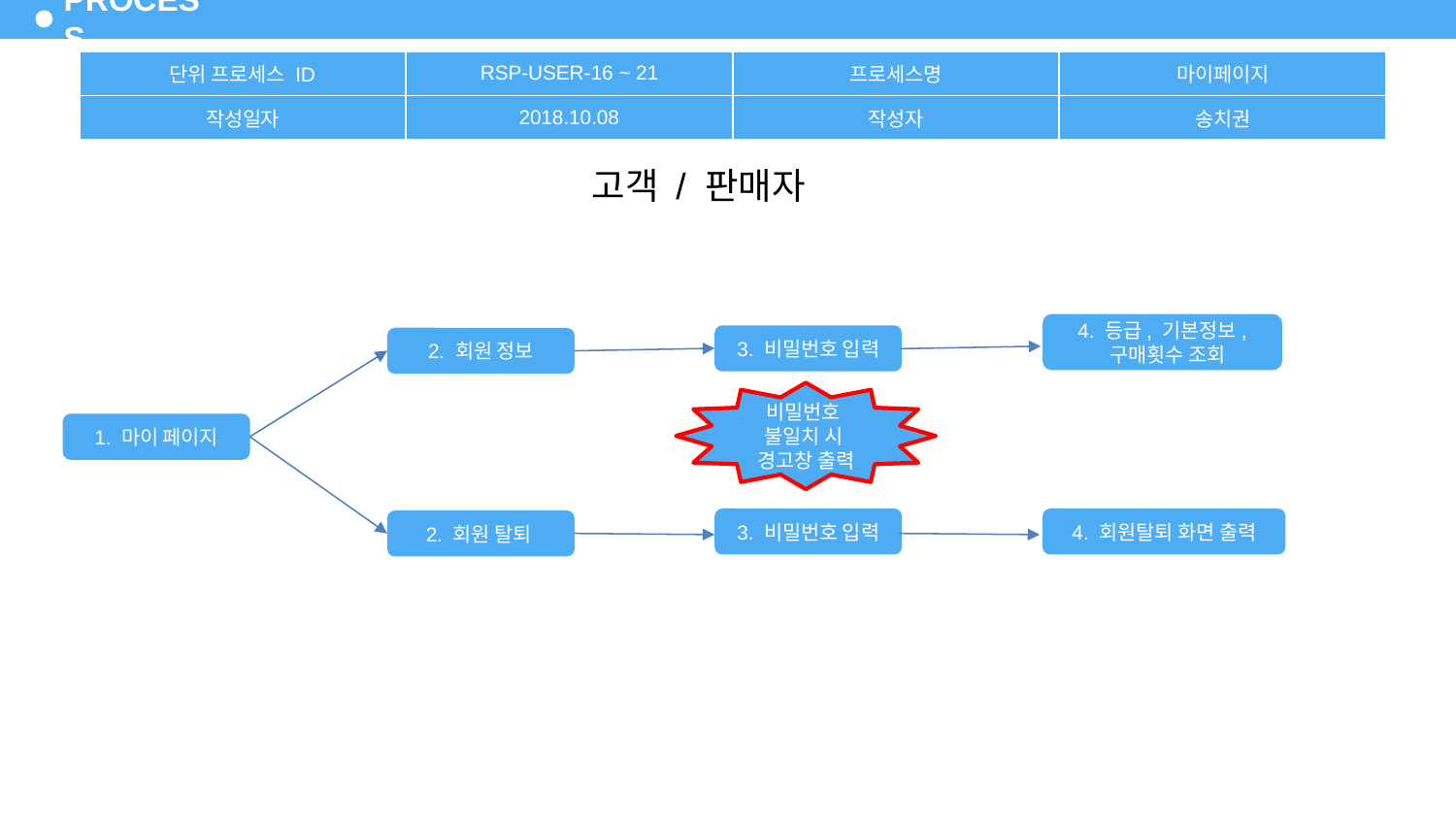

# PROCESS
| 단위 프로세스 ID | RSP-USER-16 ~ 21 | 프로세스명 | 마이페이지 |
| --- | --- | --- | --- |
| 작성일자 | 2018.10.08 | 작성자 | 송치권 |
고객 / 판매자
4. 등급, 기본정보,
 구매횟수 조회
3. 비밀번호 입력
2. 회원 정보
비밀번호
불일치 시
경고창 출력
1. 마이 페이지
3. 비밀번호 입력
4. 회원탈퇴 화면 출력
2. 회원 탈퇴